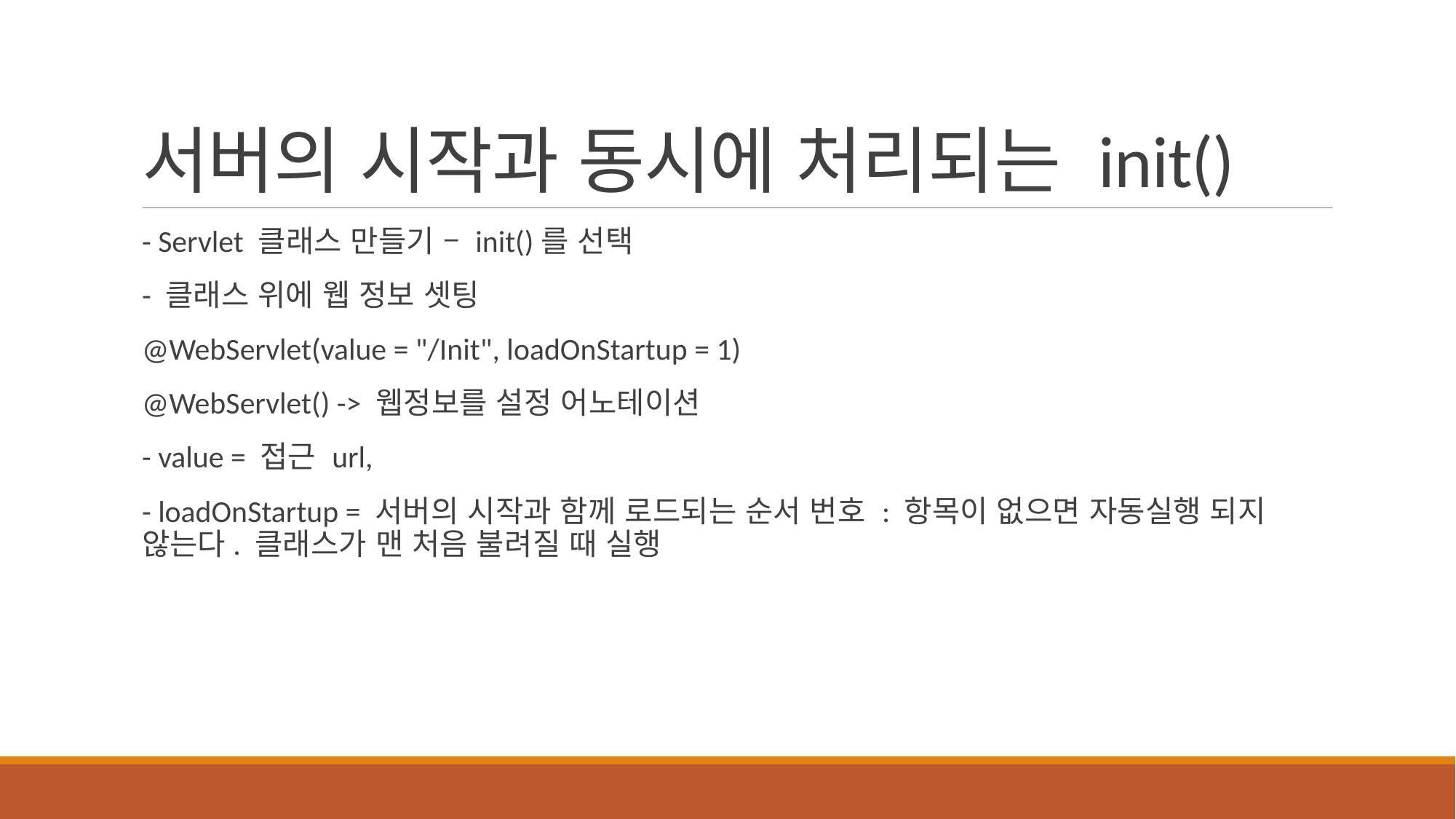

# 서버의 시작과 동시에 처리되는 init()
- Servlet 클래스 만들기 – init()를 선택
- 클래스 위에 웹 정보 셋팅
@WebServlet(value = "/Init", loadOnStartup = 1)
@WebServlet() -> 웹정보를 설정 어노테이션
- value = 접근 url,
- loadOnStartup = 서버의 시작과 함께 로드되는 순서 번호 : 항목이 없으면 자동실행 되지 않는다. 클래스가 맨 처음 불려질 때 실행